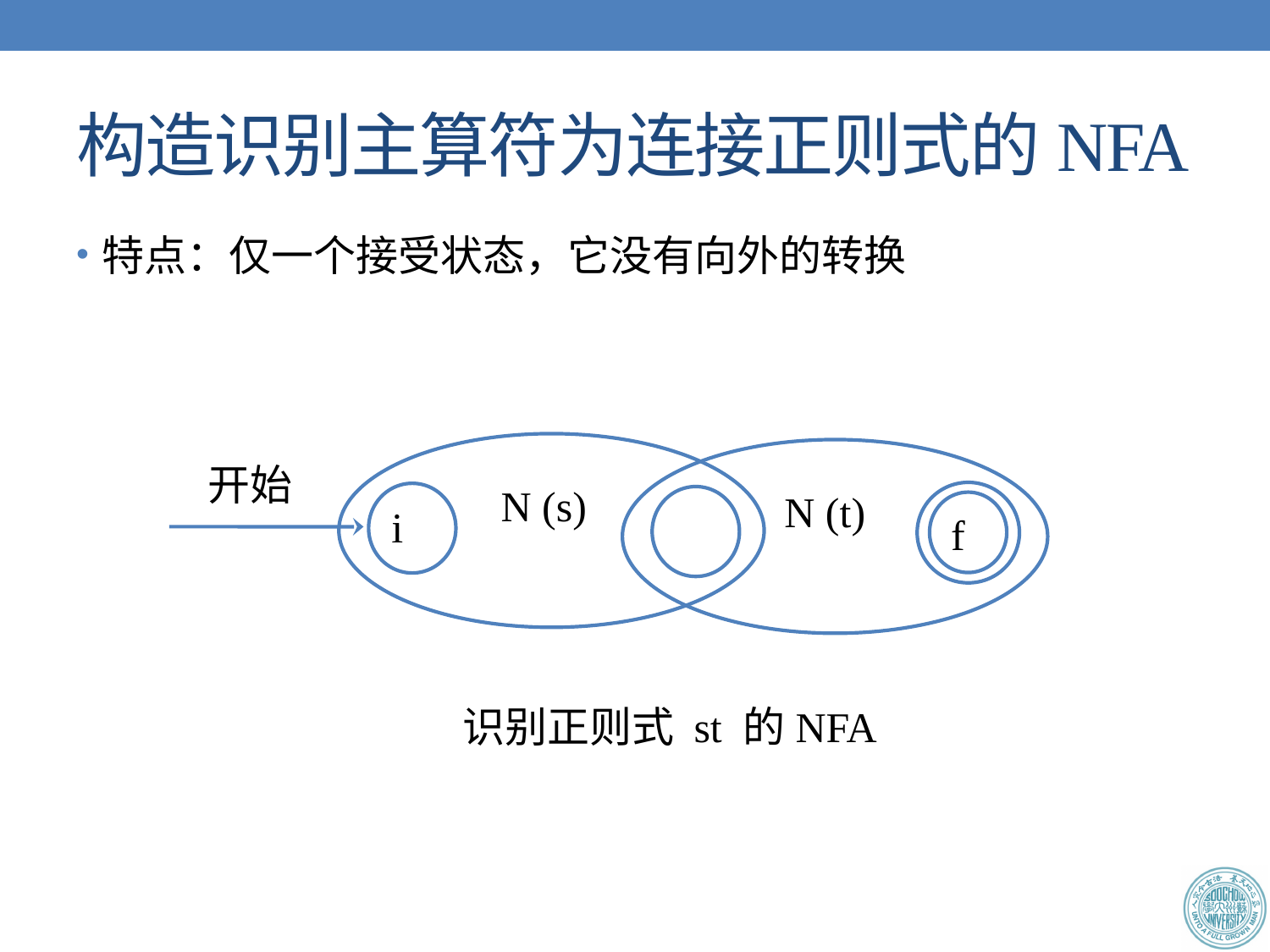

# 构造识别主算符为连接正则式的NFA
特点：仅一个接受状态，它没有向外的转换

开始
N (s)
N (t)

f
i

识别正则式 st 的NFA